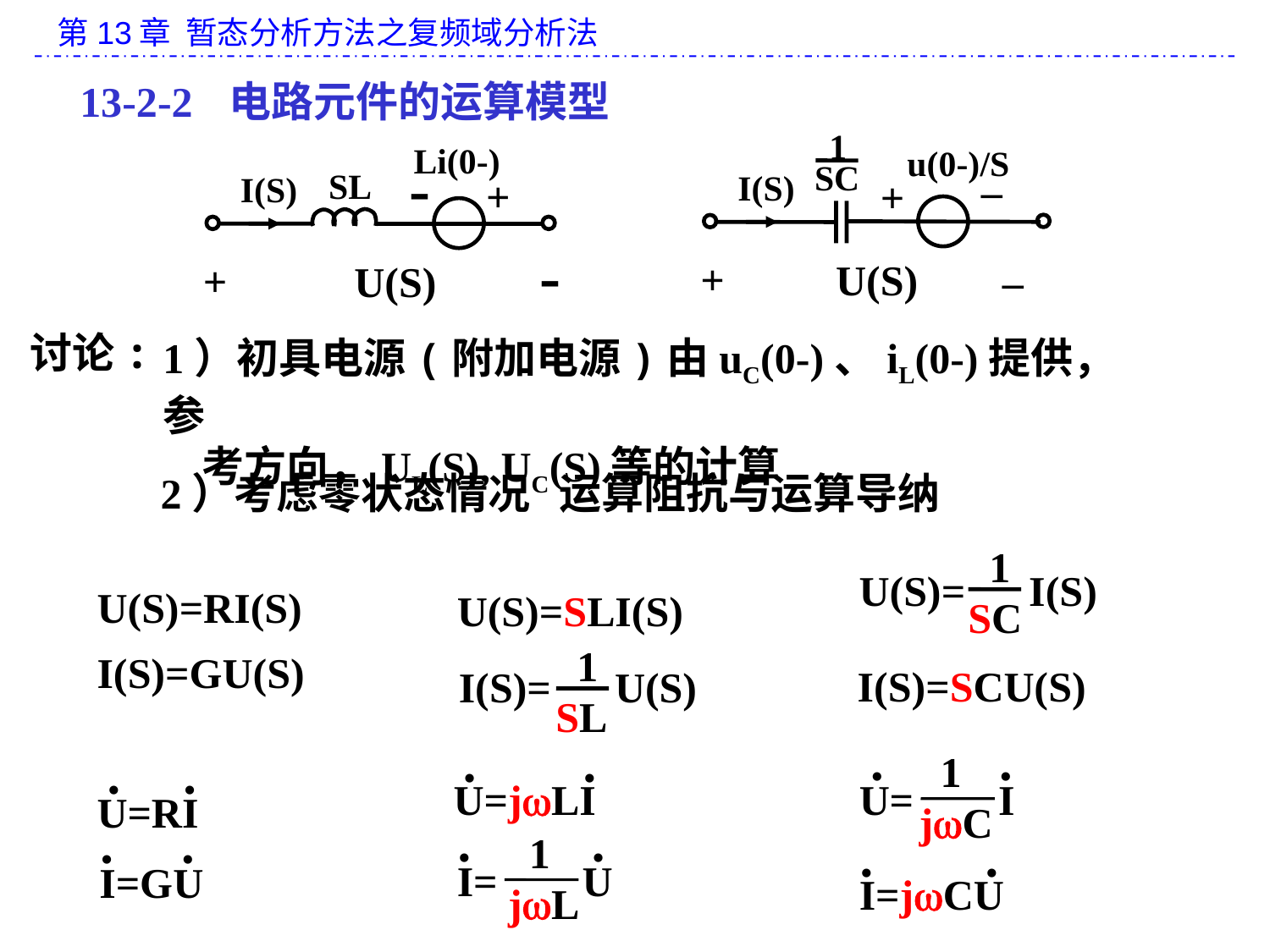

13-2-2 电路元件的运算模型
1
SC

u(0-)/S
 –
I(S)
+

+
U(S)
 –
Li(0-)
-
SL
I(S)
+

-
+
U(S)
讨论:
1）初具电源(附加电源)由uC(0-)、iL(0-)提供，参
   考方向，UL(S), UC(S)等的计算
2）考虑零状态情况   运算阻抗与运算导纳
  1
SC

U(S)=      I(S)
I(S)=SCU(S)
U(S)=RI(S)
I(S)=GU(S)
U(S)=SLI(S)
  1
SL
I(S)=      U(S)

  1
jωC
•
•
U=        I

•
•
I=jωCU
•
•
U=jωLI
  1
jωL
•
•
I=        U

•
•
U=RI
•
•
I=GU